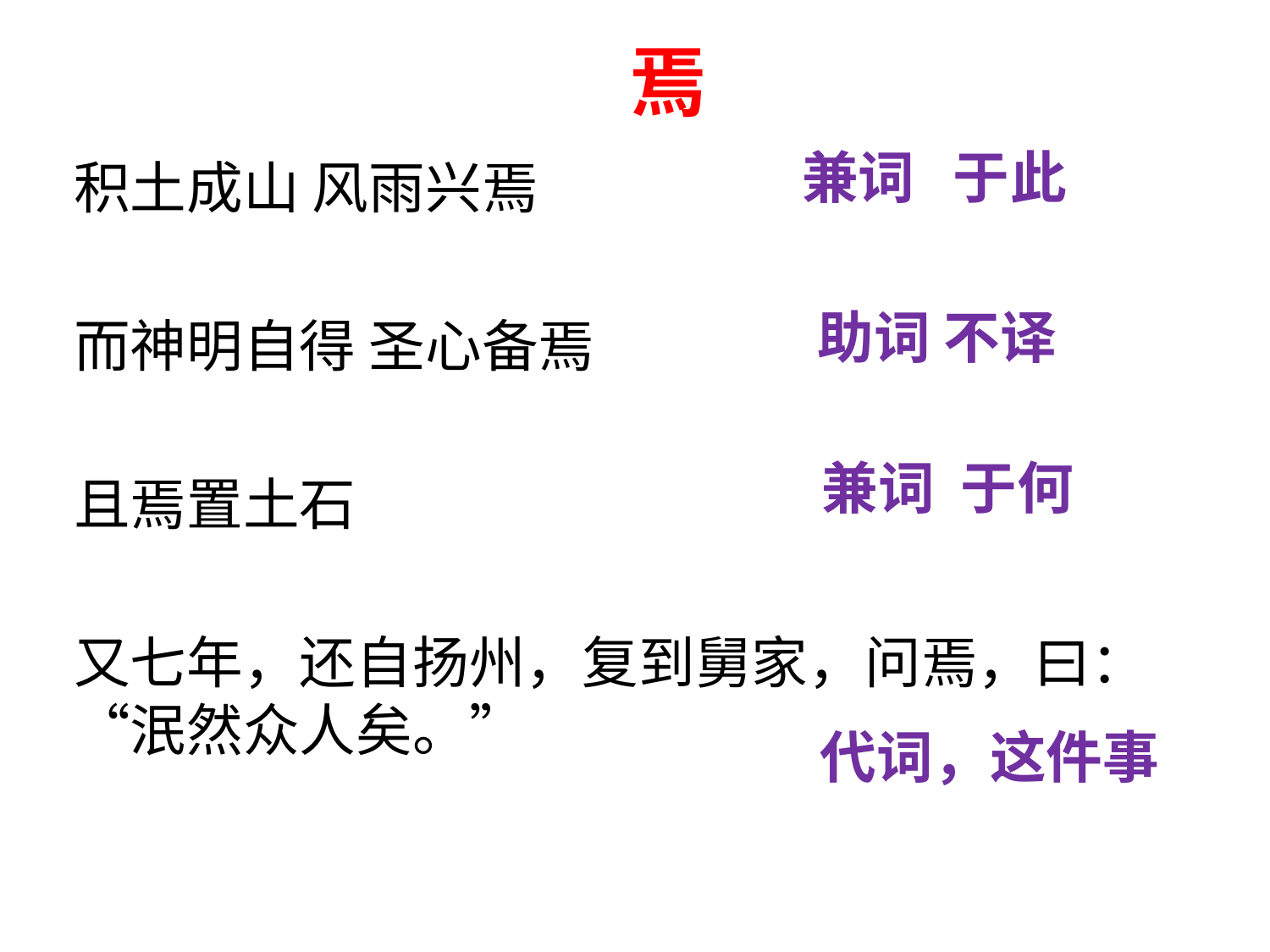

# 焉
兼词   于此
积土成山 风雨兴焉

而神明自得 圣心备焉

且焉置土石

又七年，还自扬州，复到舅家，问焉，曰：“泯然众人矣。”
助词 不译
兼词  于何
代词，这件事